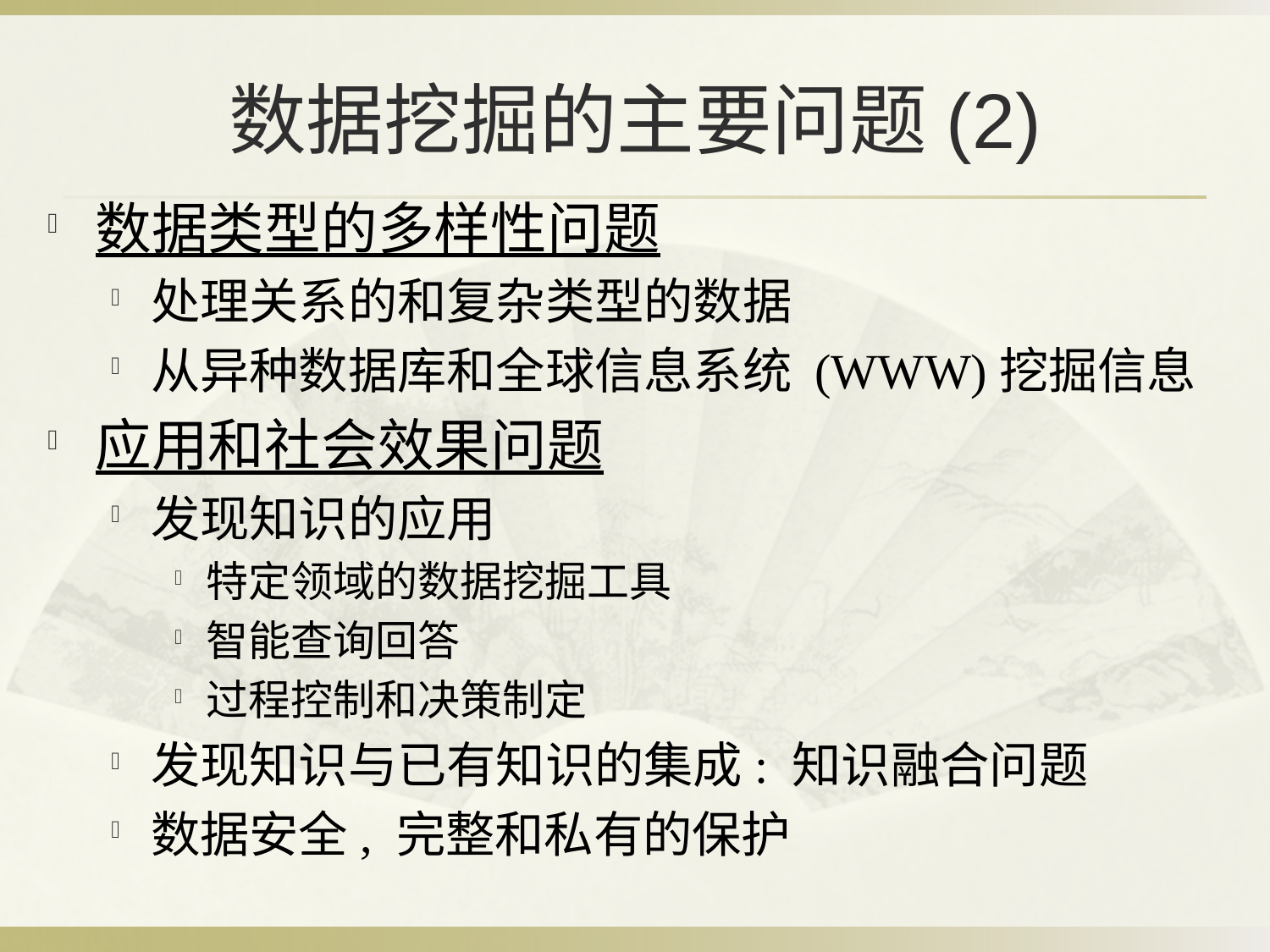

# 数据挖掘的主要问题(2)
数据类型的多样性问题
处理关系的和复杂类型的数据
从异种数据库和全球信息系统 (WWW)挖掘信息
应用和社会效果问题
发现知识的应用
特定领域的数据挖掘工具
智能查询回答
过程控制和决策制定
发现知识与已有知识的集成: 知识融合问题
数据安全, 完整和私有的保护